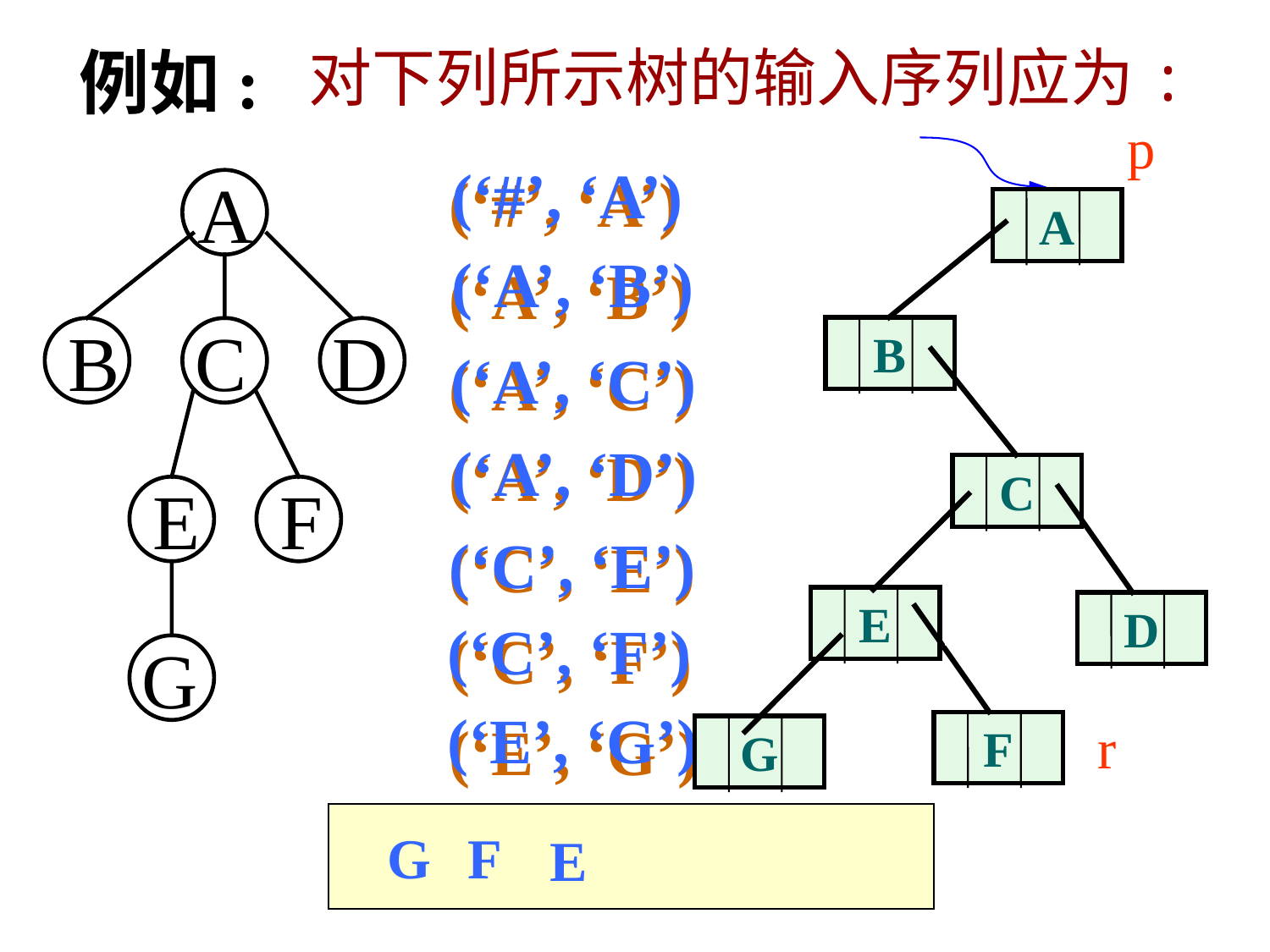

例如:
对下列所示树的输入序列应为:
p
A

(‘#’, ‘A’)
(‘A’, ‘B’)
(‘A’, ‘C’)
(‘A’, ‘D’)
(‘C’, ‘E’)
(‘C’, ‘F’)
(‘E’, ‘G’)
(‘#’, ‘A’)
A

(‘A’, ‘B’)

r

B
C
D
B

(‘A’, ‘C’)

r

(‘A’, ‘D’)
C

E
F

(‘C’, ‘E’)
r
r

E

D

(‘C’, ‘F’)

G

(‘E’, ‘G’)
r
F

G

G
F

C
E
D
B
A